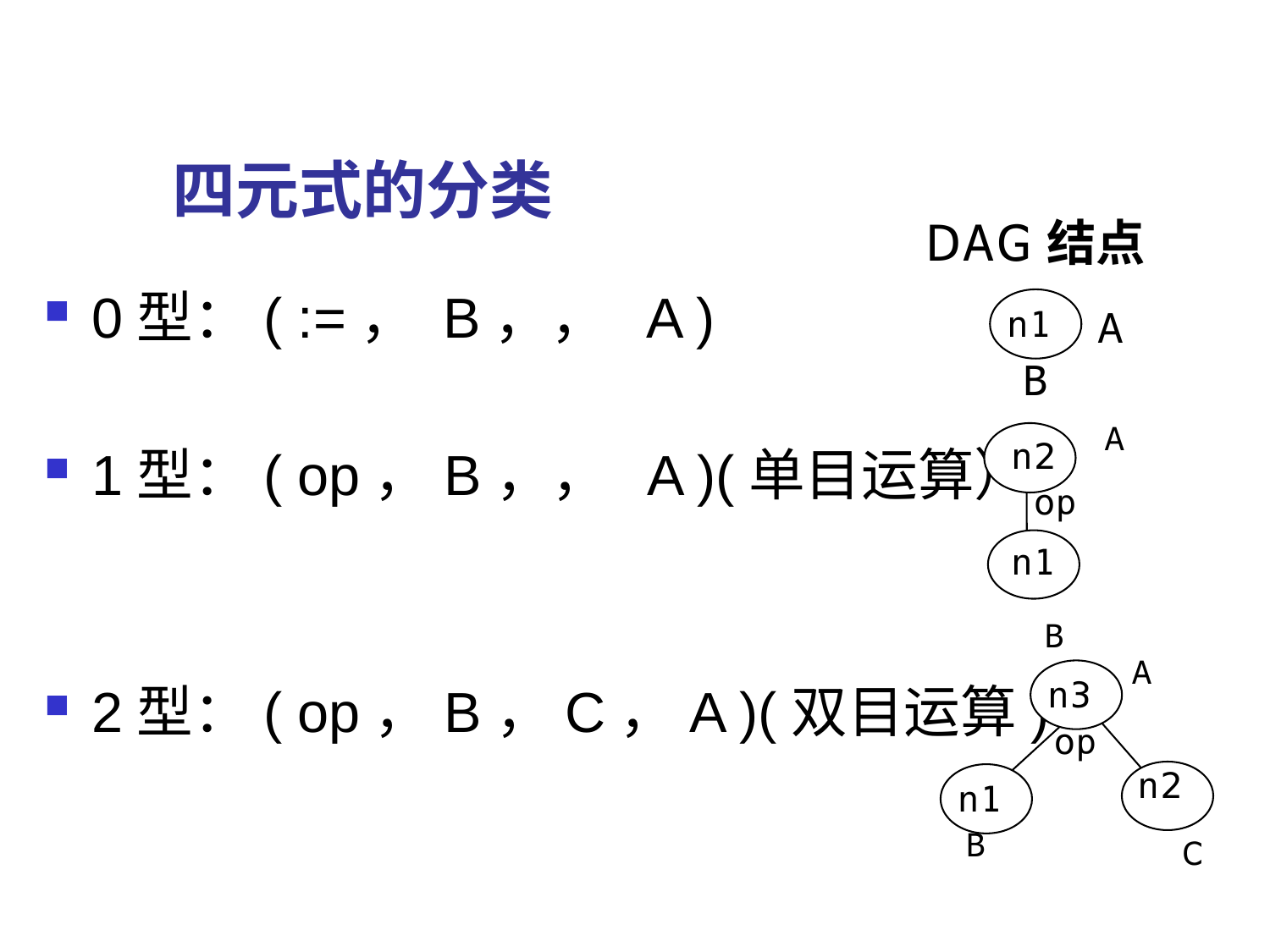

# 四元式的分类
DAG结点
0型：( :=， B，，  A )

1型：( op，B，，  A )(单目运算）

2型：( op，B，C，A )(双目运算)

n1
n1

A
      B
A

n2
        op

      B
n1
A

n3

op

n2

n1
n2
n1
          C
B
22